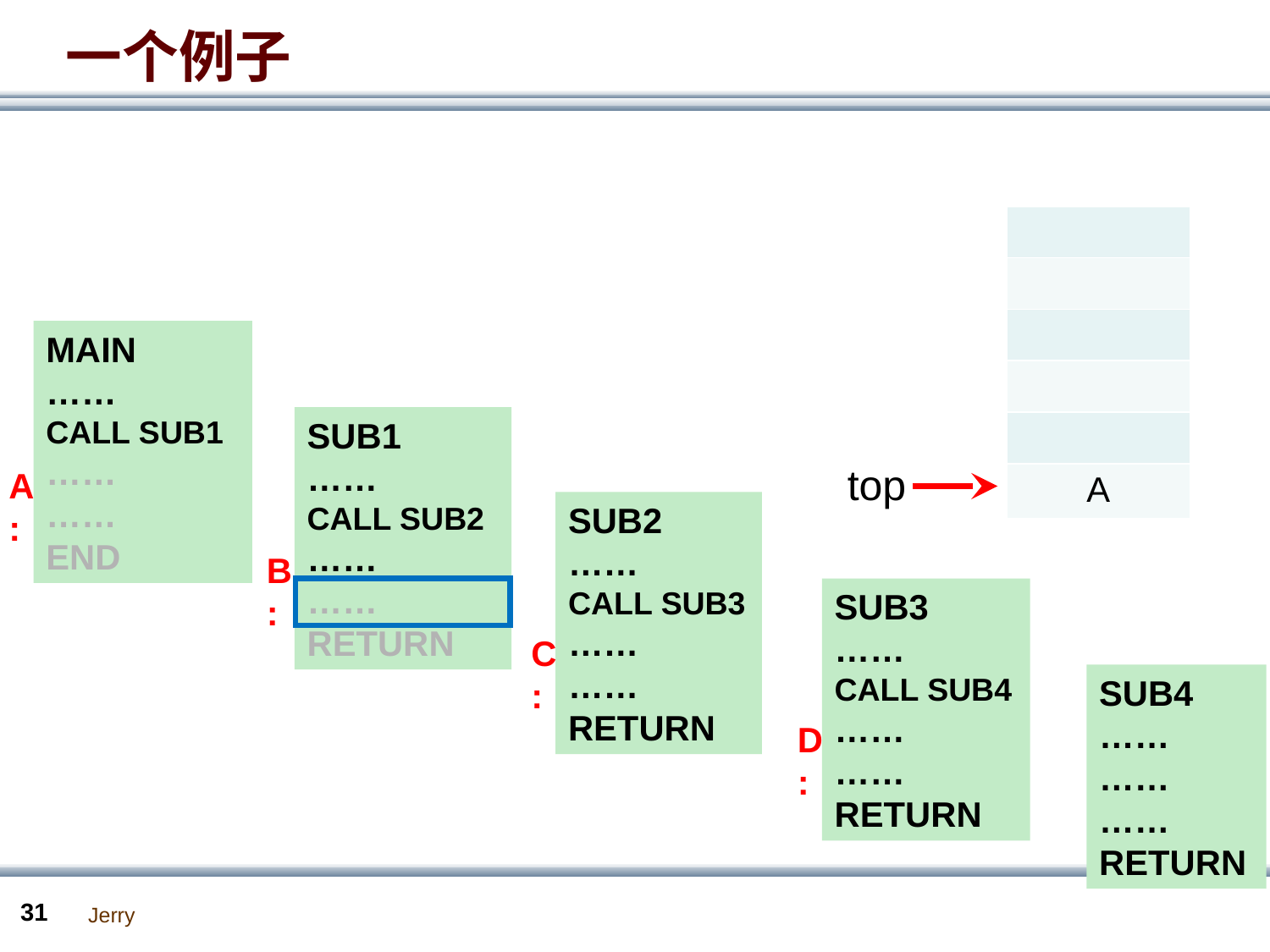

一个例子
|  |
| --- |
|  |
|  |
|  |
|  |
| A |
MAIN
……
CALL SUB1
……
……
END
SUB1
……
CALL SUB2
……
……
RETURN
top
A:
SUB2
……
CALL SUB3
……
……
RETURN
B:

SUB3
……
CALL SUB4
……
……
RETURN
C:
SUB4
……
……
……
RETURN
D: